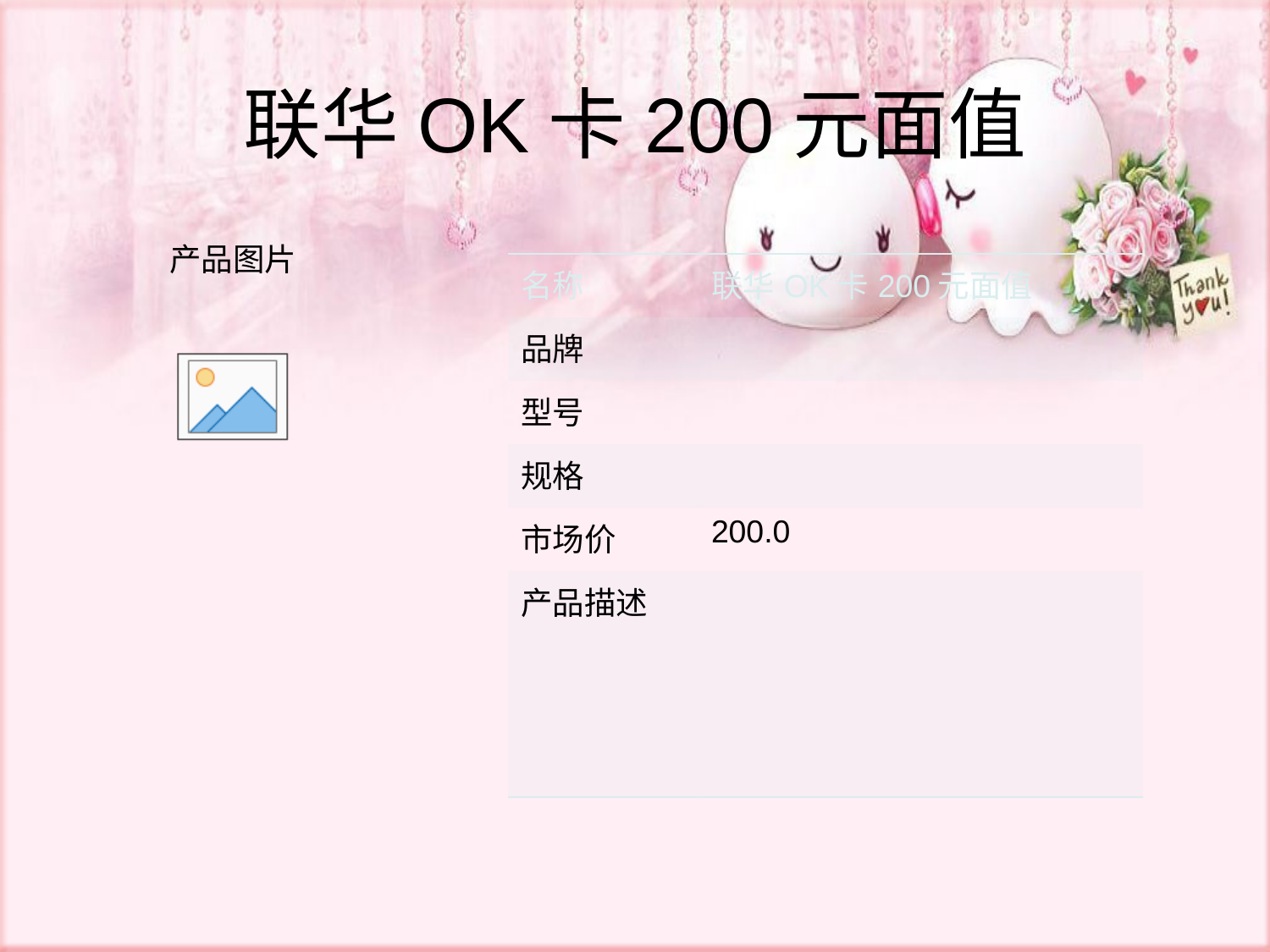

# 联华OK卡200元面值

| 名称 | 联华OK卡200元面值 |
| --- | --- |
| 品牌 |  |
| 型号 |  |
| 规格 |  |
| 市场价 | 200.0 |
| 产品描述 |  |